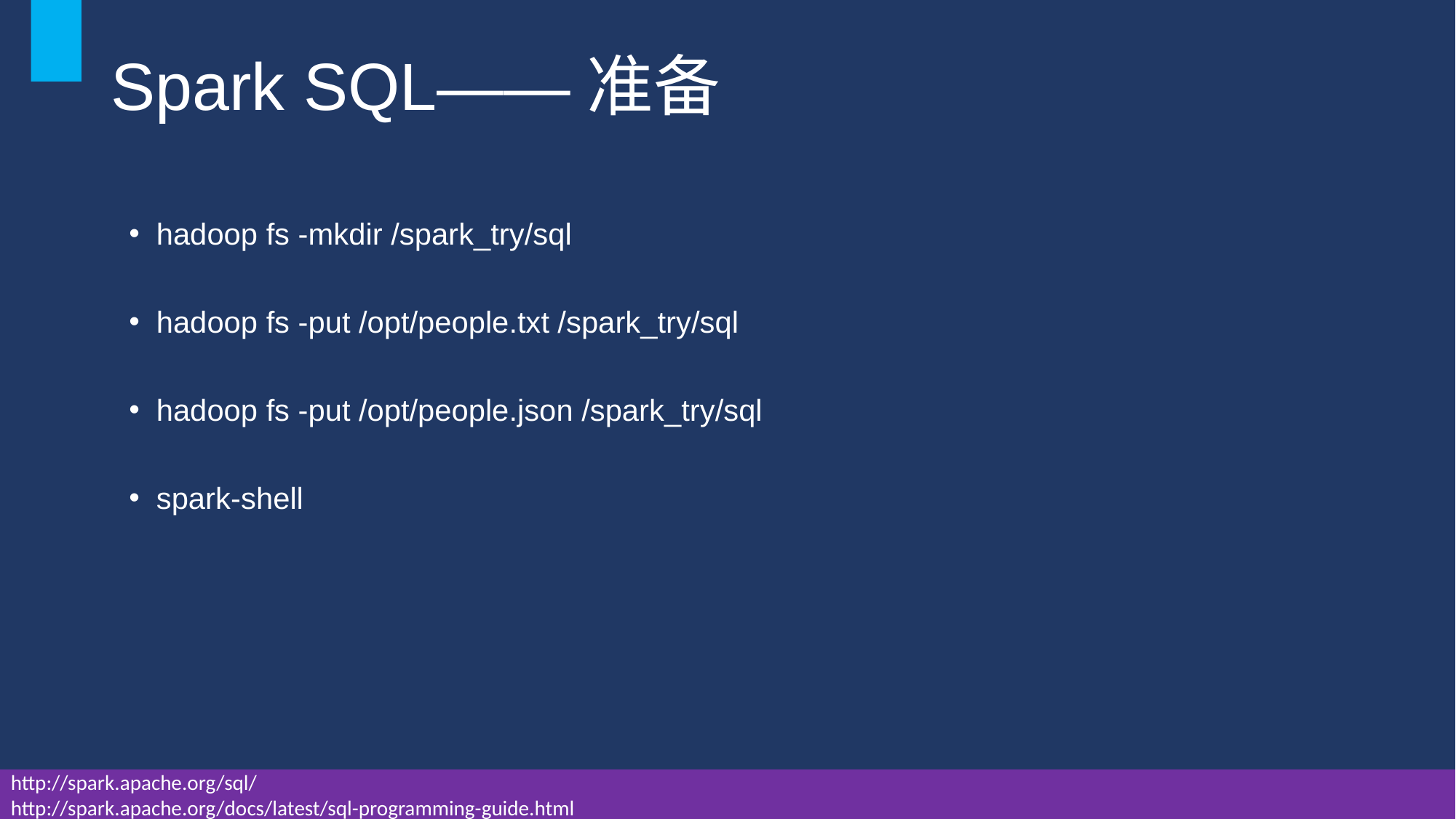

# Spark SQL——准备
hadoop fs -mkdir /spark_try/sql
hadoop fs -put /opt/people.txt /spark_try/sql
hadoop fs -put /opt/people.json /spark_try/sql
spark-shell

http://spark.apache.org/sql/
http://spark.apache.org/docs/latest/sql-programming-guide.html